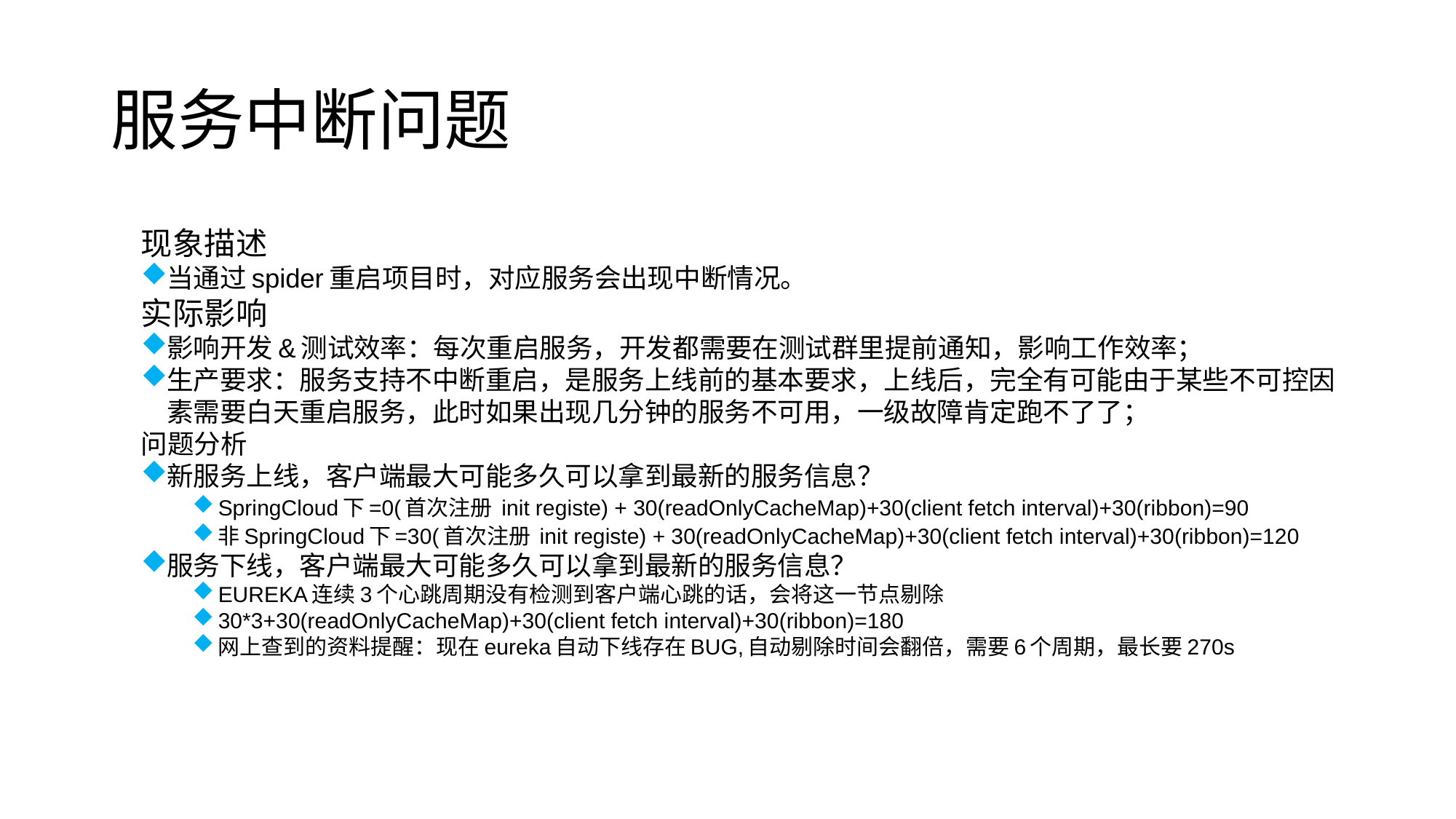

# 服务中断问题
现象描述
当通过spider重启项目时，对应服务会出现中断情况。
实际影响
影响开发&测试效率：每次重启服务，开发都需要在测试群里提前通知，影响工作效率；
生产要求：服务支持不中断重启，是服务上线前的基本要求，上线后，完全有可能由于某些不可控因素需要白天重启服务，此时如果出现几分钟的服务不可用，一级故障肯定跑不了了；
问题分析
新服务上线，客户端最大可能多久可以拿到最新的服务信息？
SpringCloud下=0(首次注册 init registe) + 30(readOnlyCacheMap)+30(client fetch interval)+30(ribbon)=90
非SpringCloud下=30(首次注册 init registe) + 30(readOnlyCacheMap)+30(client fetch interval)+30(ribbon)=120
服务下线，客户端最大可能多久可以拿到最新的服务信息？
EUREKA连续3个心跳周期没有检测到客户端心跳的话，会将这一节点剔除
30*3+30(readOnlyCacheMap)+30(client fetch interval)+30(ribbon)=180
网上查到的资料提醒：现在eureka自动下线存在BUG,自动剔除时间会翻倍，需要6个周期，最长要270s